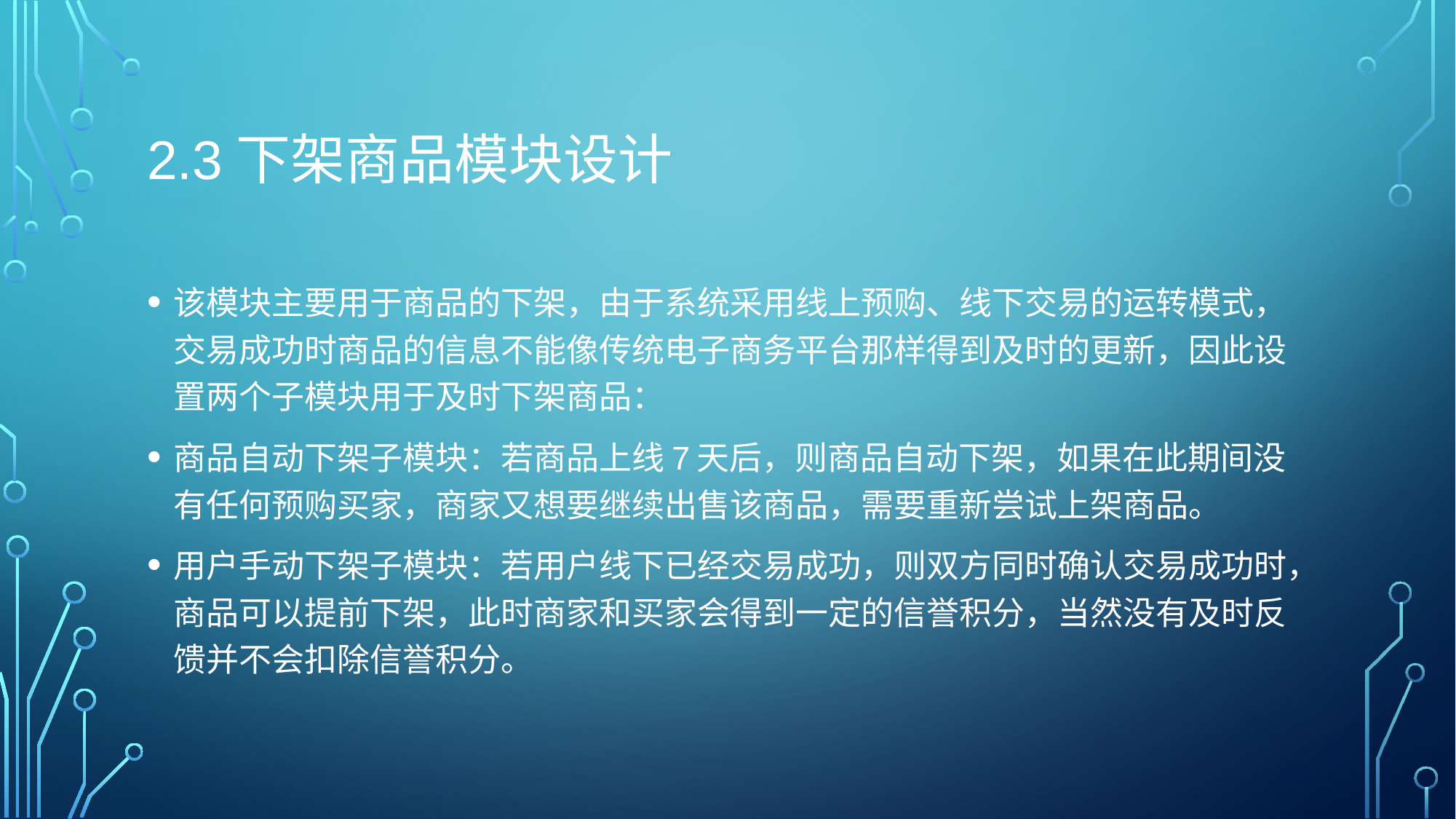

# 2.3下架商品模块设计
该模块主要用于商品的下架，由于系统采用线上预购、线下交易的运转模式，交易成功时商品的信息不能像传统电子商务平台那样得到及时的更新，因此设置两个子模块用于及时下架商品：
商品自动下架子模块：若商品上线7天后，则商品自动下架，如果在此期间没有任何预购买家，商家又想要继续出售该商品，需要重新尝试上架商品。
用户手动下架子模块：若用户线下已经交易成功，则双方同时确认交易成功时，商品可以提前下架，此时商家和买家会得到一定的信誉积分，当然没有及时反馈并不会扣除信誉积分。